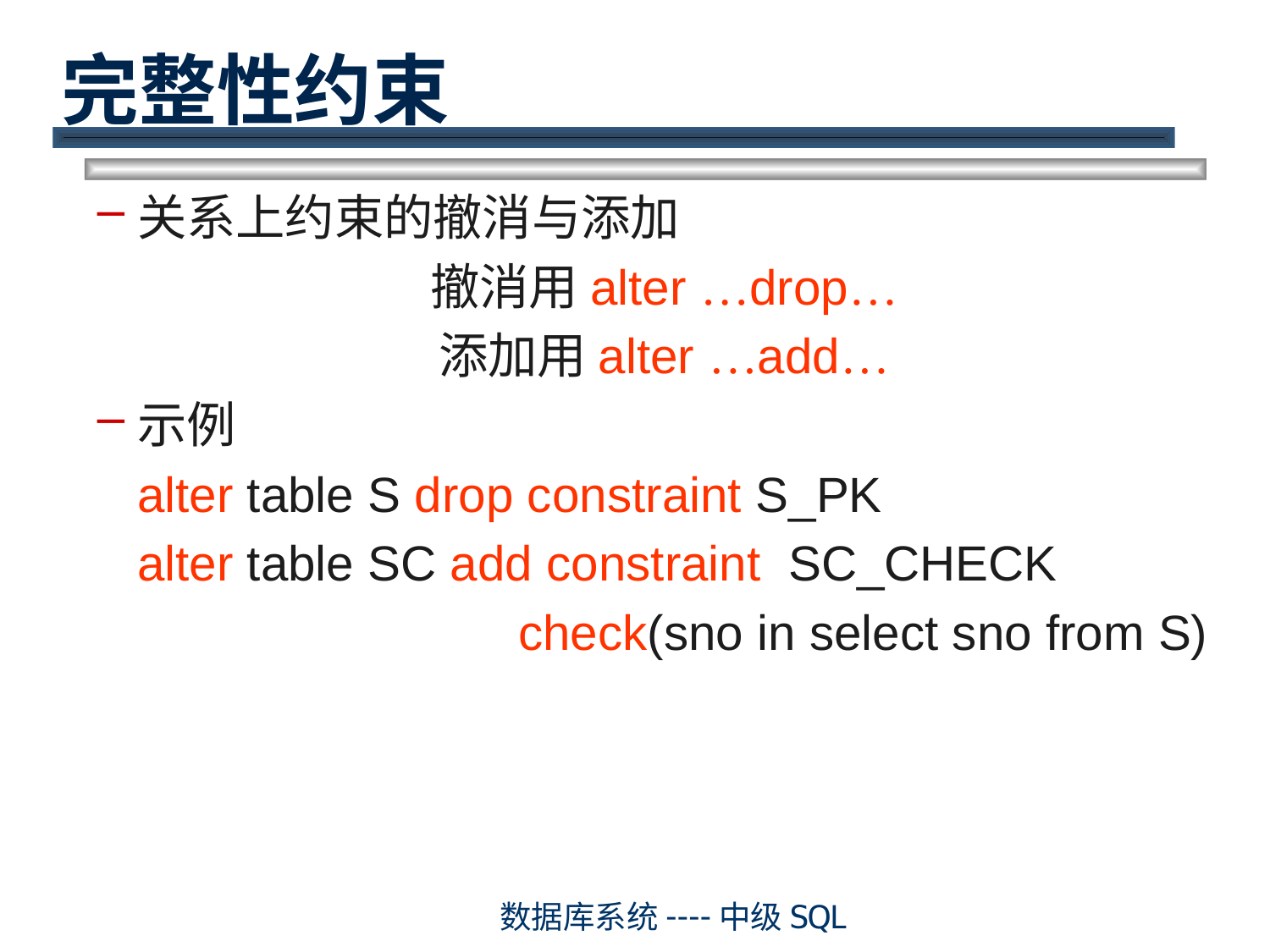

# 完整性约束
关系上约束的撤消与添加
撤消用alter …drop…
添加用alter …add…
示例
	alter table S drop constraint S_PK
	alter table SC add constraint  SC_CHECK
				check(sno in select sno from S)
数据库系统----中级SQL